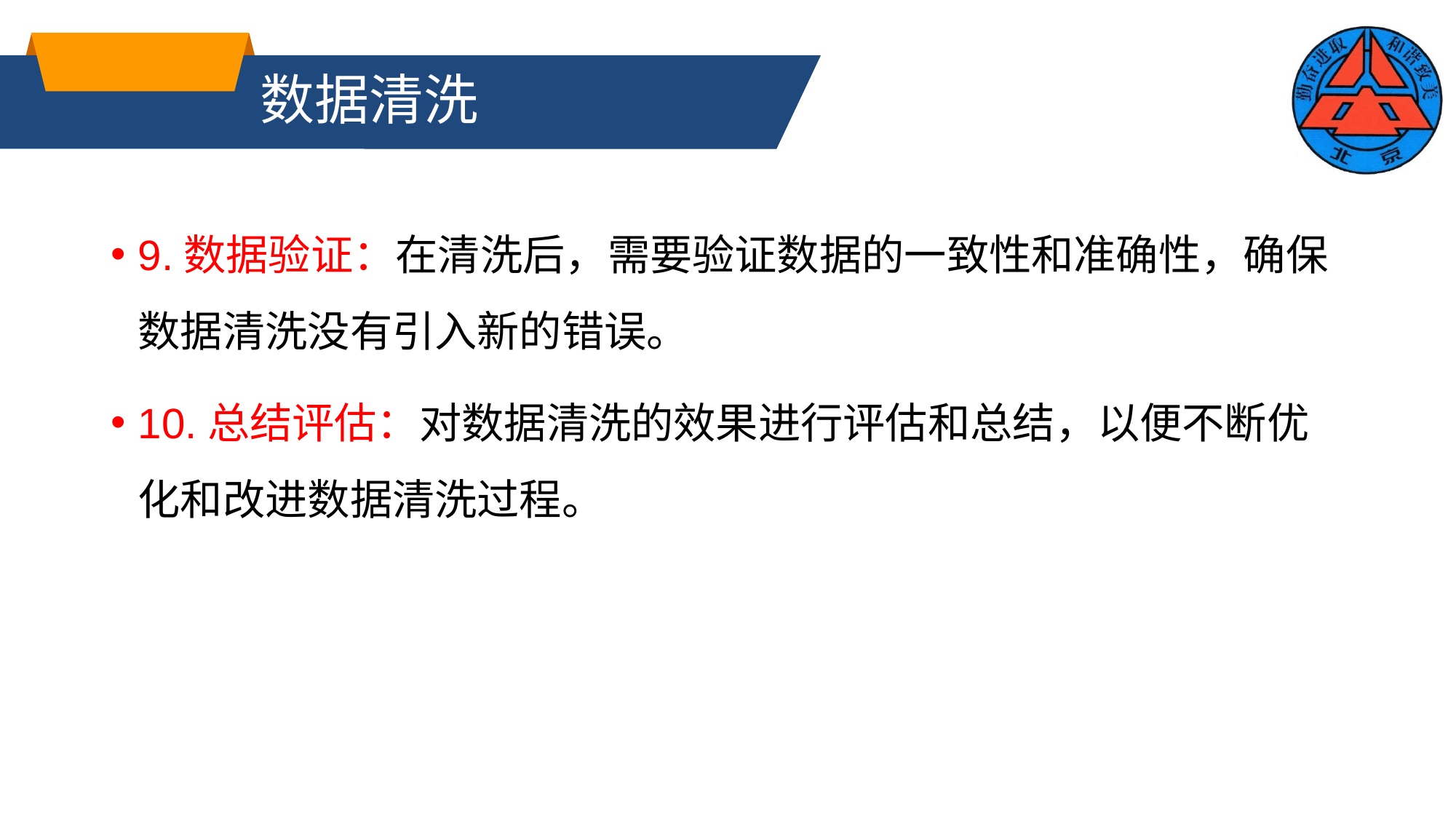

# 数据清洗
9.数据验证：在清洗后，需要验证数据的一致性和准确性，确保数据清洗没有引入新的错误。
10.总结评估：对数据清洗的效果进行评估和总结，以便不断优化和改进数据清洗过程。